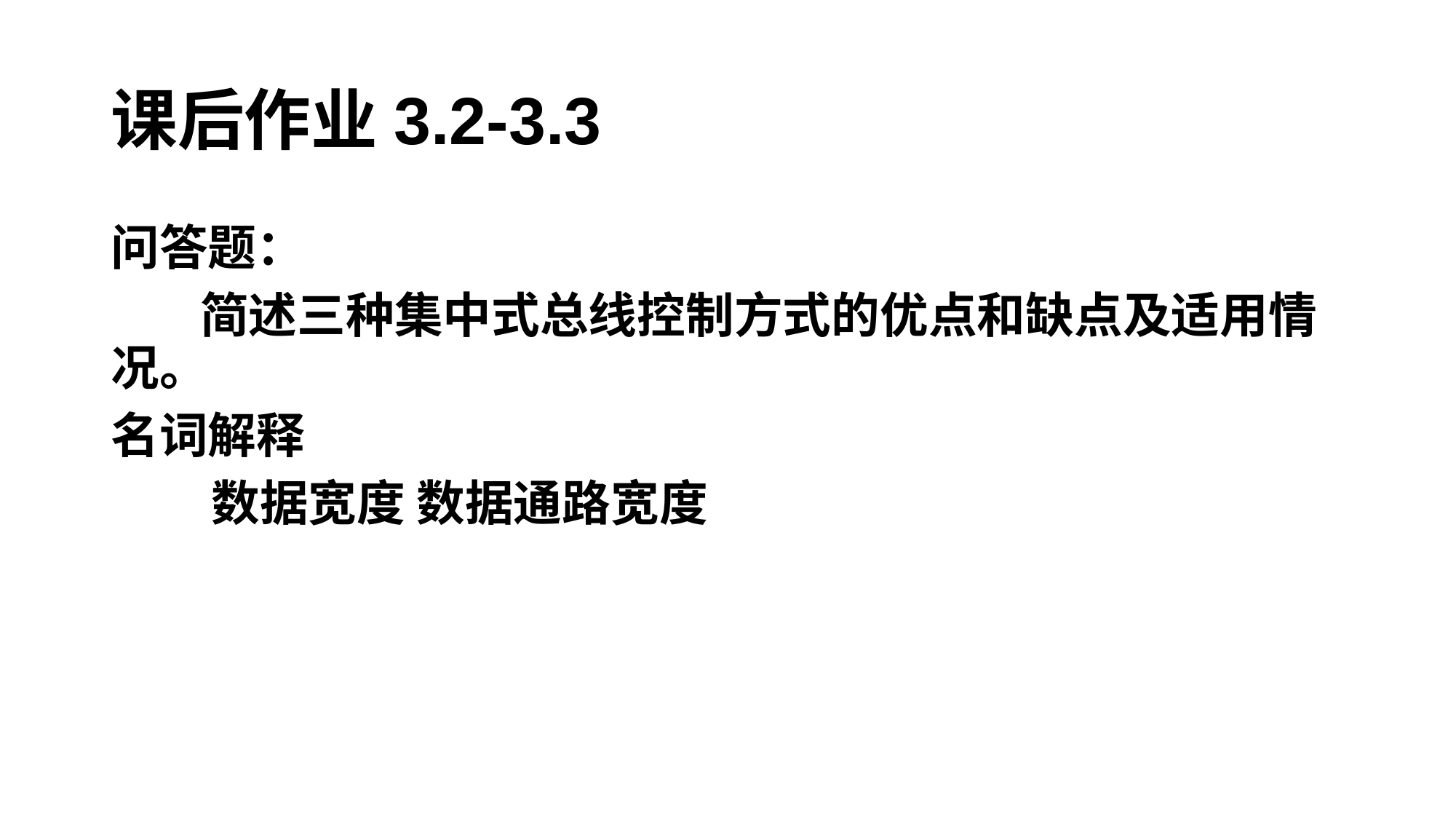

# 课后作业3.2-3.3
问答题：
       简述三种集中式总线控制方式的优点和缺点及适用情况。
名词解释
        数据宽度 数据通路宽度